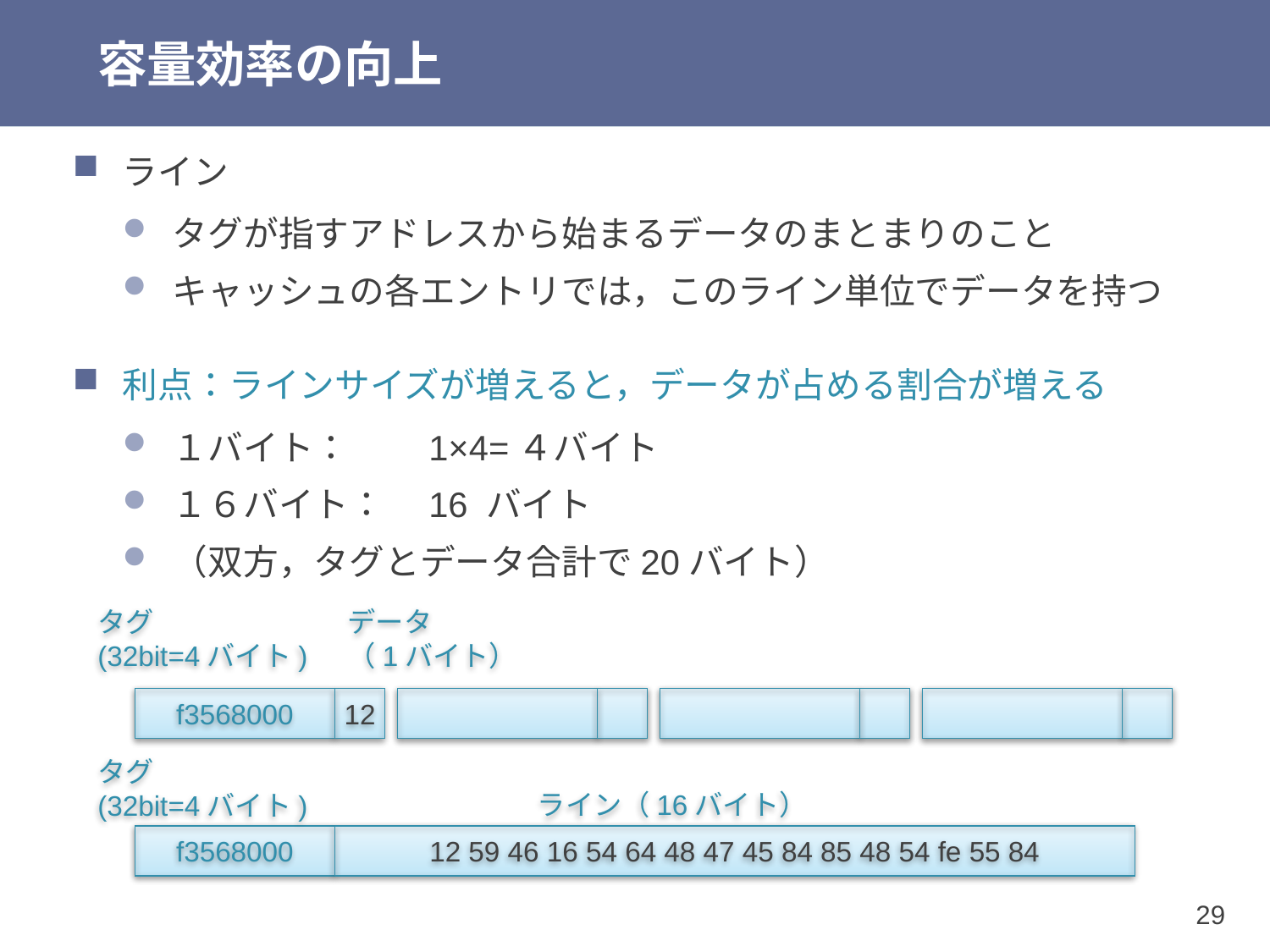

# 容量効率の向上
ライン
タグが指すアドレスから始まるデータのまとまりのこと
キャッシュの各エントリでは，このライン単位でデータを持つ
利点：ラインサイズが増えると，データが占める割合が増える
１バイト：　　1×4=４バイト
１６バイト：　16 バイト
（双方，タグとデータ合計で20バイト）
タグ
(32bit=4バイト)
データ
（1バイト）

f3568000
12

タグ
(32bit=4バイト)
ライン（16バイト）

f3568000
12 59 46 16 54 64 48 47 45 84 85 48 54 fe 55 84